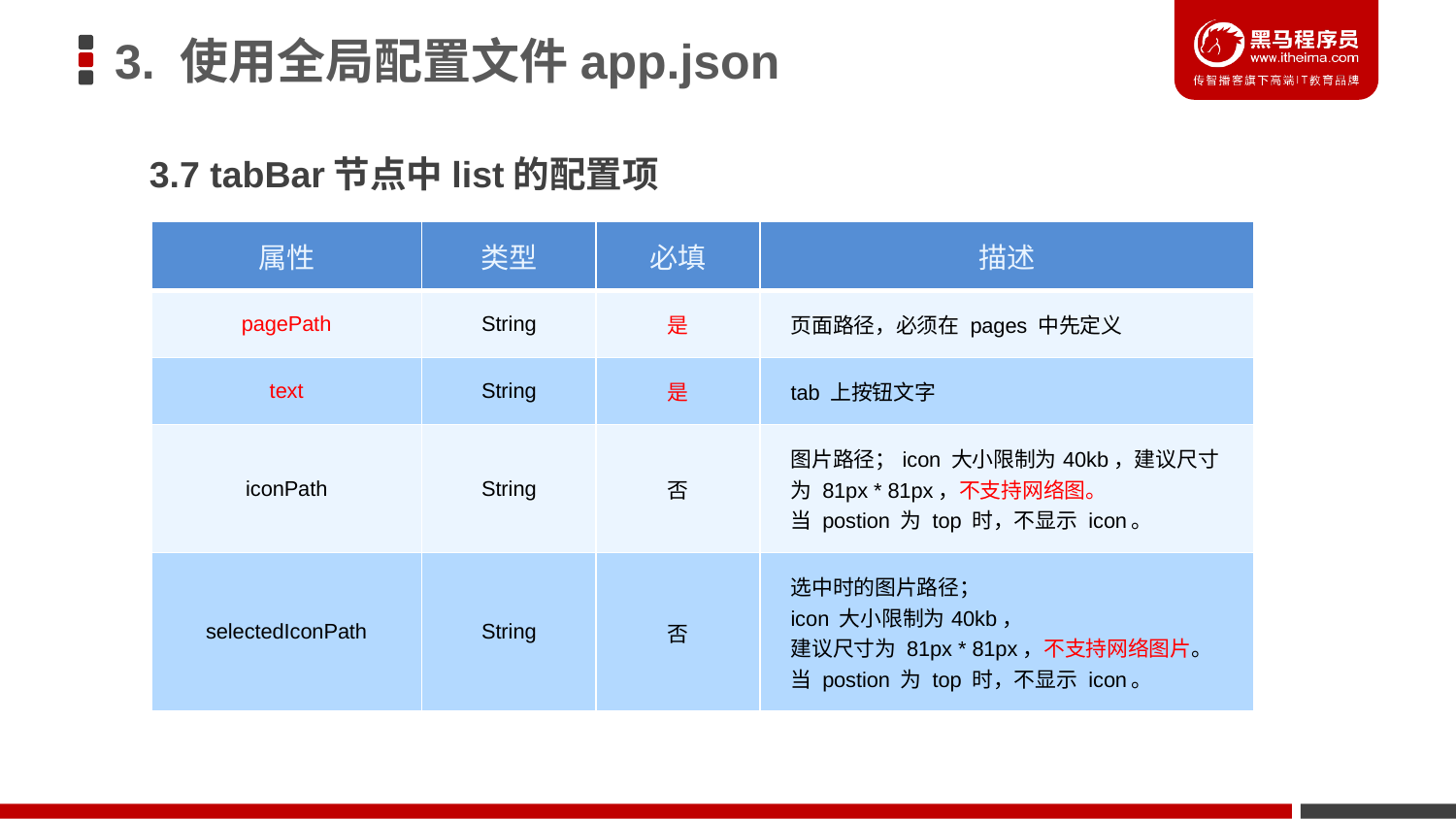

# 3. 使用全局配置文件app.json
3.7 tabBar节点中list的配置项
| 属性 | 类型 | 必填 | 描述 |
| --- | --- | --- | --- |
| pagePath | String | 是 | 页面路径，必须在 pages 中先定义 |
| text | String | 是 | tab 上按钮文字 |
| iconPath | String | 否 | 图片路径；icon 大小限制为40kb，建议尺寸为 81px \* 81px，不支持网络图。当 postion 为 top 时，不显示 icon。 |
| selectedIconPath | String | 否 | 选中时的图片路径； icon 大小限制为40kb， 建议尺寸为 81px \* 81px，不支持网络图片。 当 postion 为 top 时，不显示 icon。 |